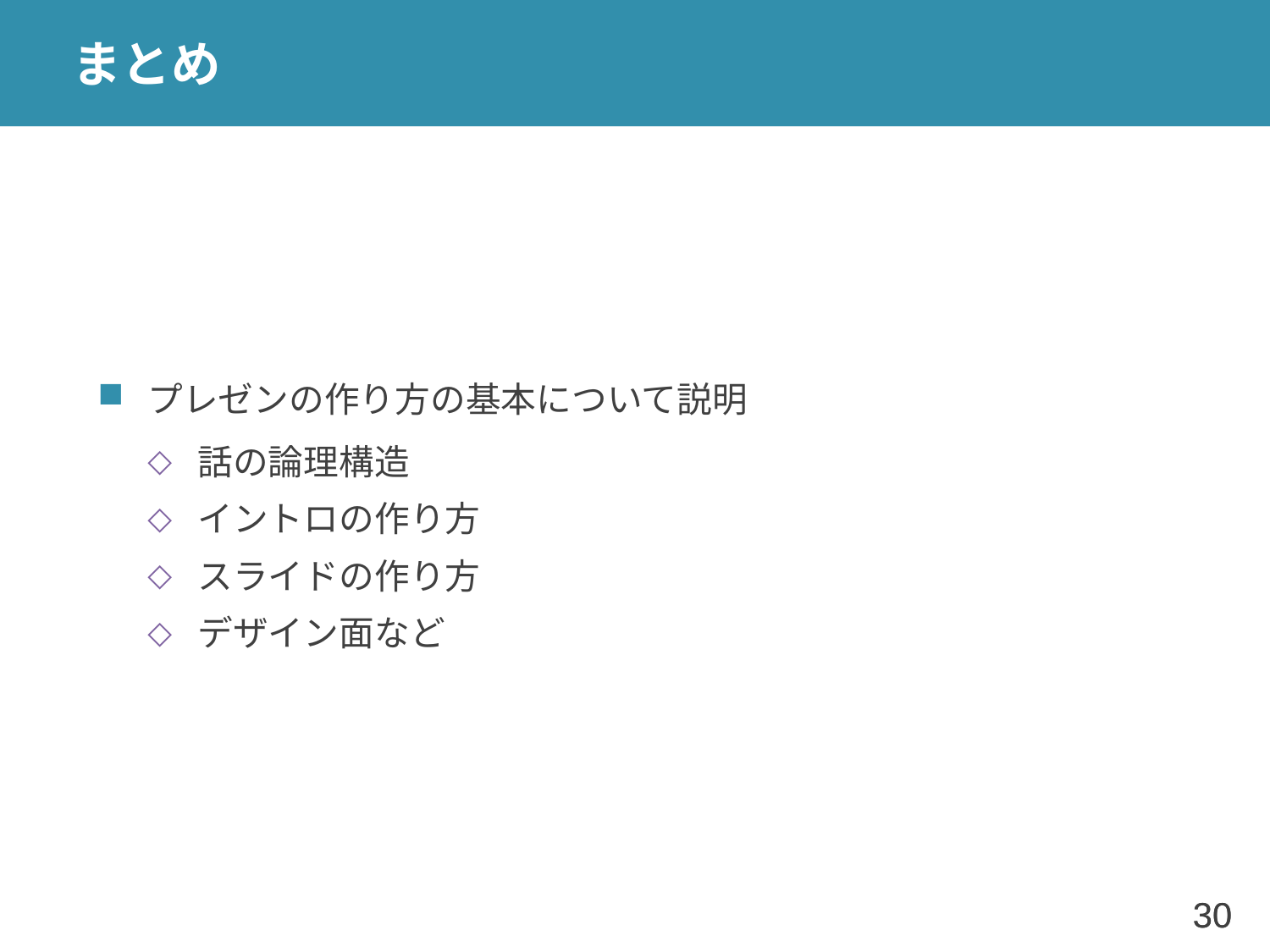

# まとめ
プレゼンの作り方の基本について説明
話の論理構造
イントロの作り方
スライドの作り方
デザイン面など